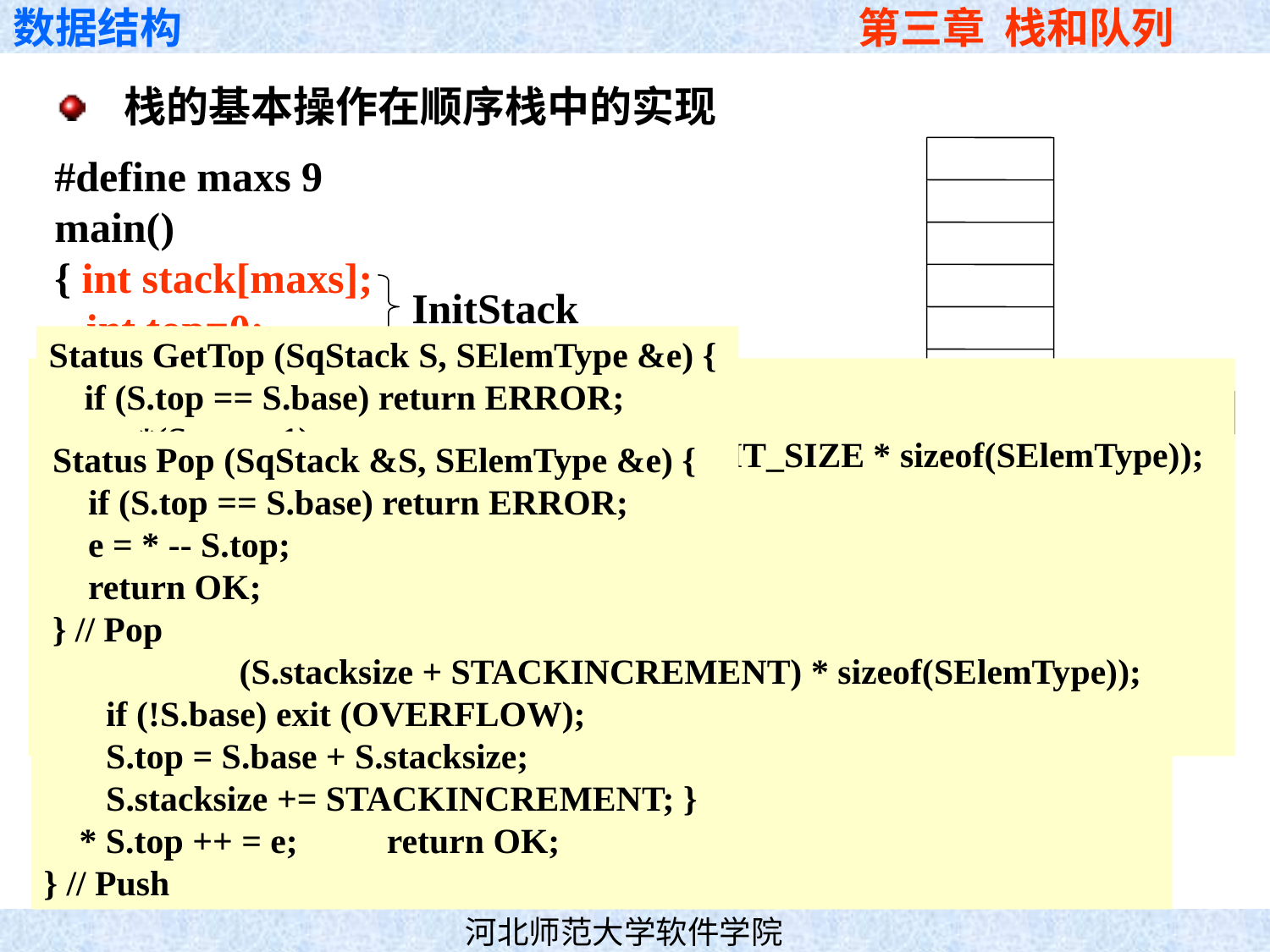

栈的基本操作在顺序栈中的实现

#define maxs 9
main()
{ int stack[maxs];
   int top=0;
   while(top<maxs)
   {  scanf(“%d”,&stack[top]);
       top++;
    }
   int e;
   e=stack[top-1];
   while(top>0)
      e=stack[top-1];
      top-=1;
}

InitStack

Status GetTop (SqStack S, SElemType &e) {
    if (S.top == S.base) return ERROR;
    e = *(S.top – 1);
    return OK;
} // GetTop
top

Status InitStack (SqStack &S) {
    S.base = (SElemType * )malloc(STACK_INIT_SIZE * sizeof(SElemType));
    if (!S.base) exit (OVERFLOW);
    S.top = S.base;
    S.stacksize = STACK_INIT_SIZE;
    return OK;
} // InitStack

2
2
1
top

top

Push
2
top

top

Status Pop (SqStack &S, SElemType &e) {
    if (S.top == S.base) return ERROR;
    e = * -- S.top;
    return OK;
} // Pop

1

Status Push (SqStack &S, SElemType e) {
    if (S.top - S.base >= S.stacksize) {
       S.base = (SElemType * )realloc(S.base,
                      (S.stacksize + STACKINCREMENT) * sizeof(SElemType));
       if (!S.base) exit (OVERFLOW);
       S.top = S.base + S.stacksize;
       S.stacksize += STACKINCREMENT; }
    * S.top ++ = e;          return OK;
} // Push

GetTop

Pop